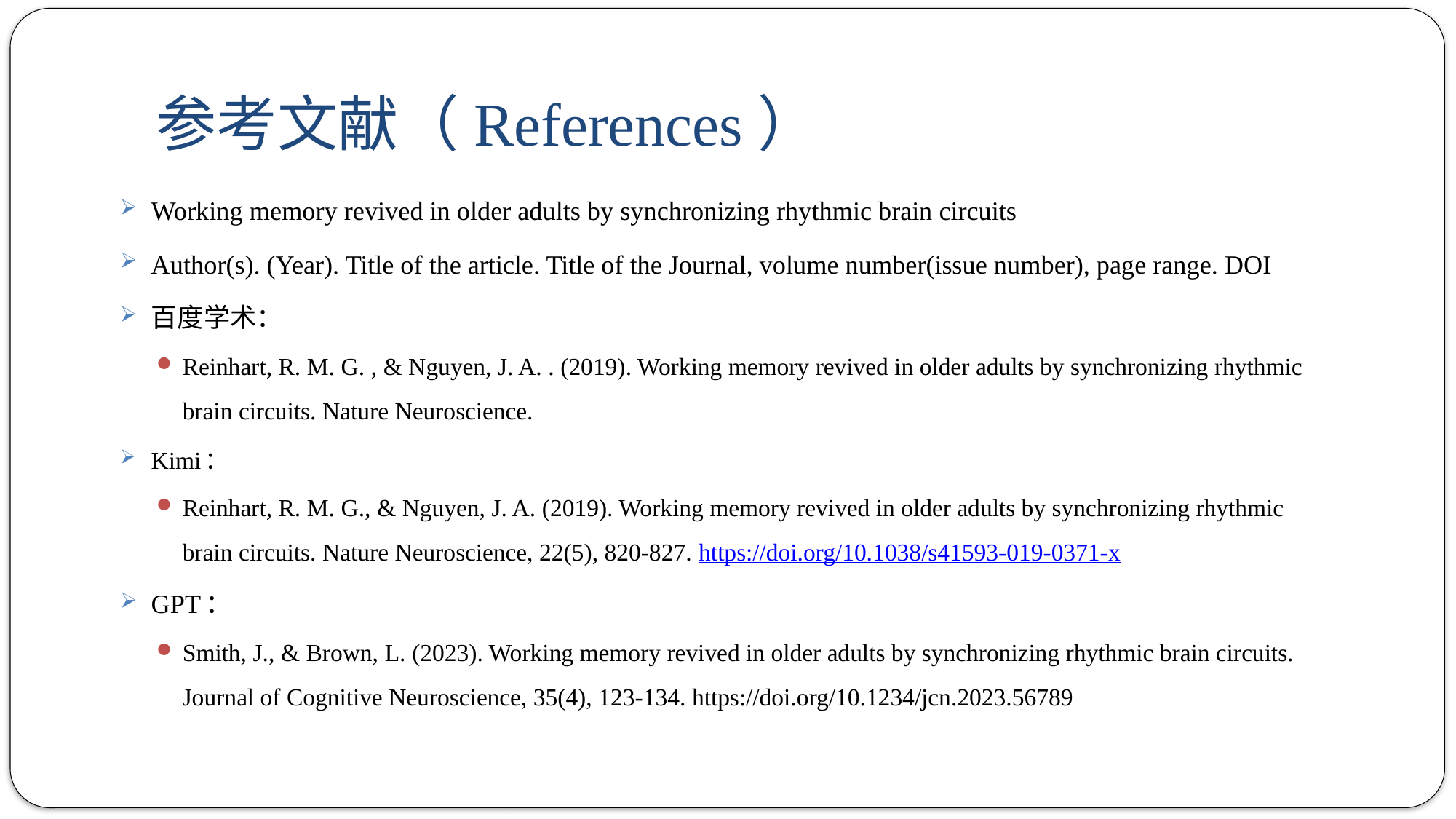

# 参考文献（References）
Working memory revived in older adults by synchronizing rhythmic brain circuits
Author(s). (Year). Title of the article. Title of the Journal, volume number(issue number), page range. DOI
百度学术：
Reinhart, R. M. G. , & Nguyen, J. A. . (2019). Working memory revived in older adults by synchronizing rhythmic brain circuits. Nature Neuroscience.
Kimi：
Reinhart, R. M. G., & Nguyen, J. A. (2019). Working memory revived in older adults by synchronizing rhythmic brain circuits. Nature Neuroscience, 22(5), 820-827. https://doi.org/10.1038/s41593-019-0371-x
GPT：
Smith, J., & Brown, L. (2023). Working memory revived in older adults by synchronizing rhythmic brain circuits. Journal of Cognitive Neuroscience, 35(4), 123-134. https://doi.org/10.1234/jcn.2023.56789